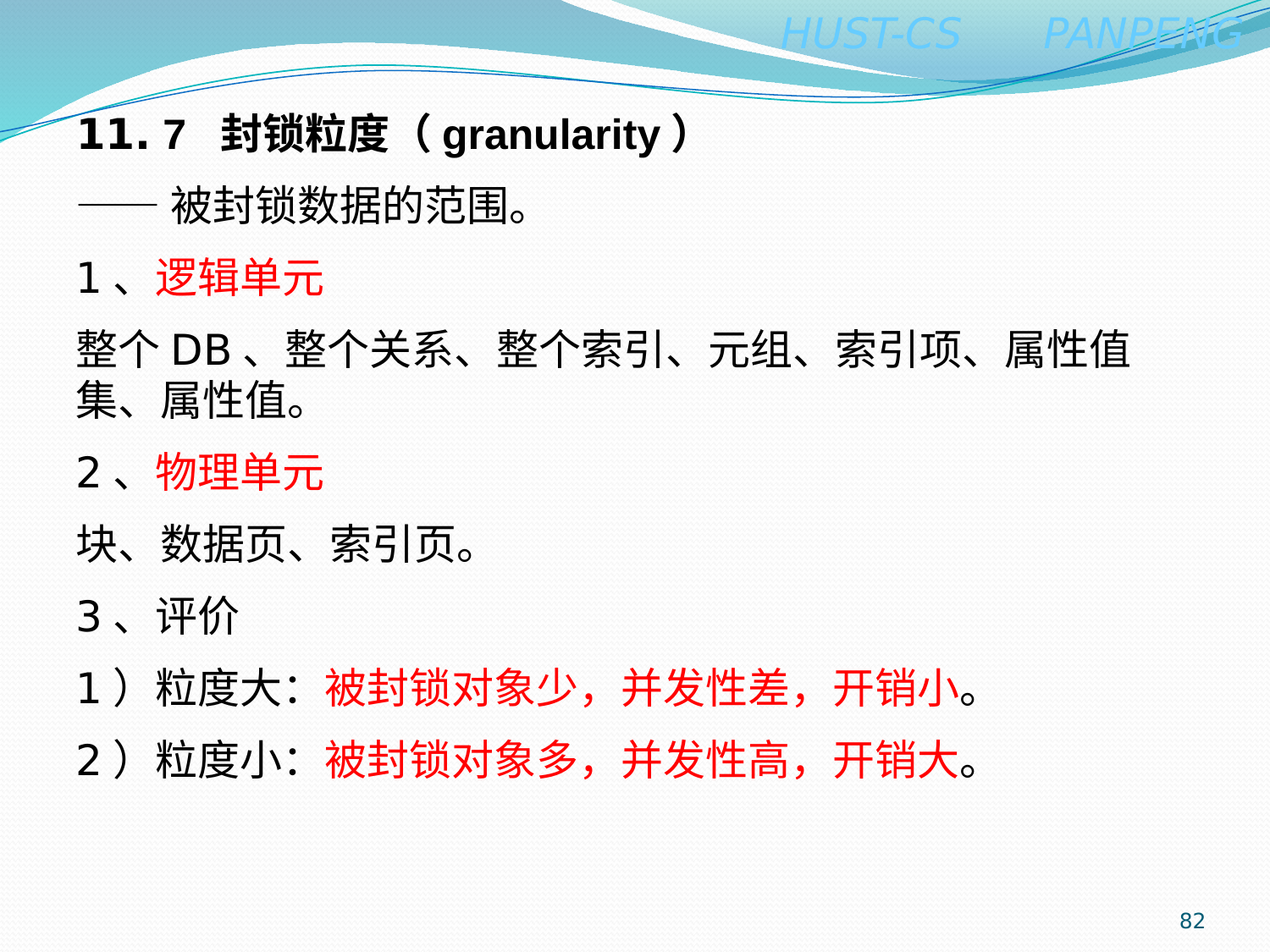

11. 7  封锁粒度（granularity）
——被封锁数据的范围。
1、逻辑单元
整个DB、整个关系、整个索引、元组、索引项、属性值集、属性值。
2、物理单元
块、数据页、索引页。
3、评价
1）粒度大：被封锁对象少，并发性差，开销小。
2）粒度小：被封锁对象多，并发性高，开销大。
82